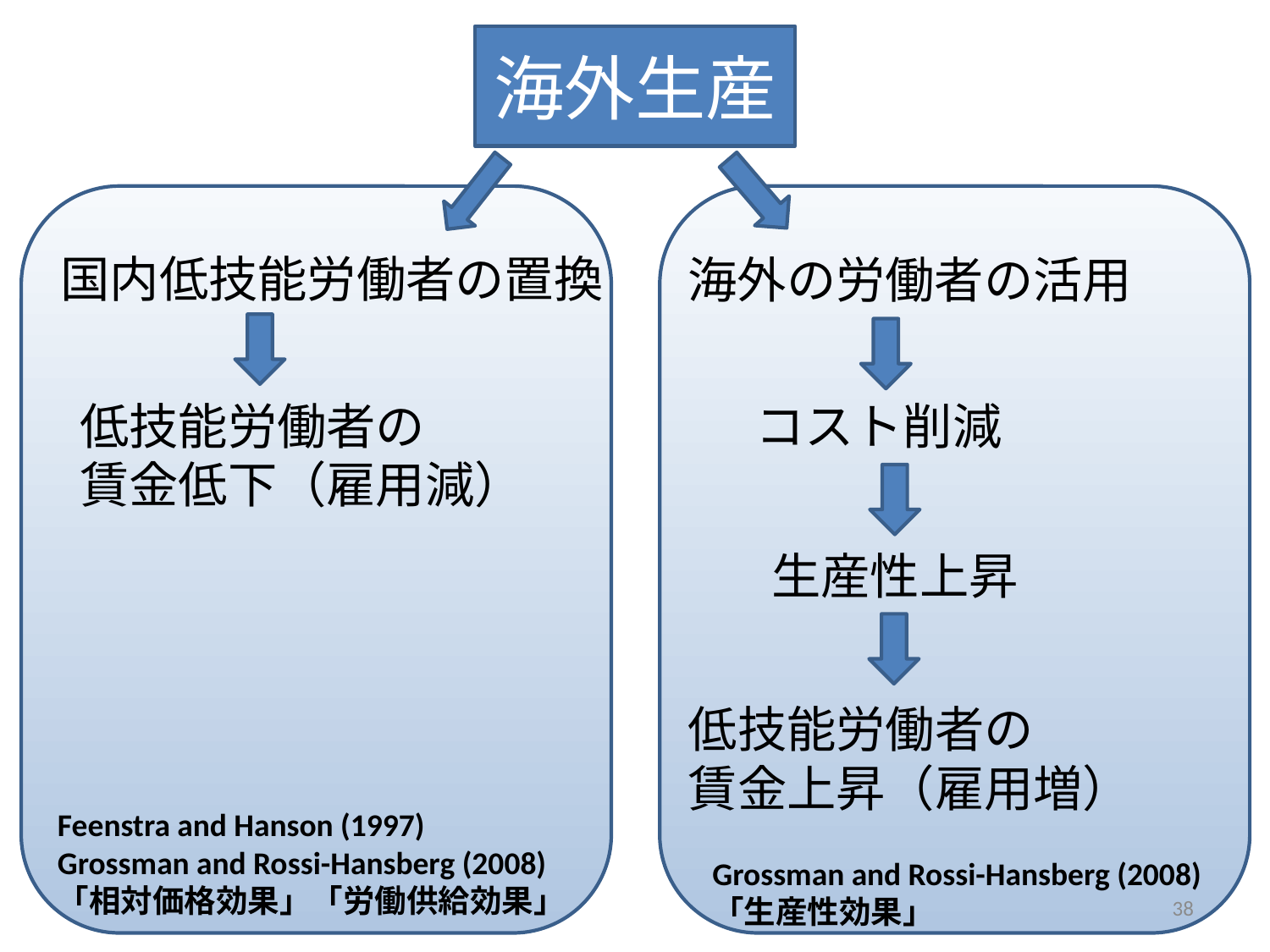

海外生産

国内低技能労働者の置換
海外の労働者の活用

低技能労働者の
賃金低下（雇用減）
コスト削減

生産性上昇

低技能労働者の
賃金上昇（雇用増）
Feenstra and Hanson (1997)
Grossman and Rossi-Hansberg (2008)
「相対価格効果」「労働供給効果」

Grossman and Rossi-Hansberg (2008)
「生産性効果」
38